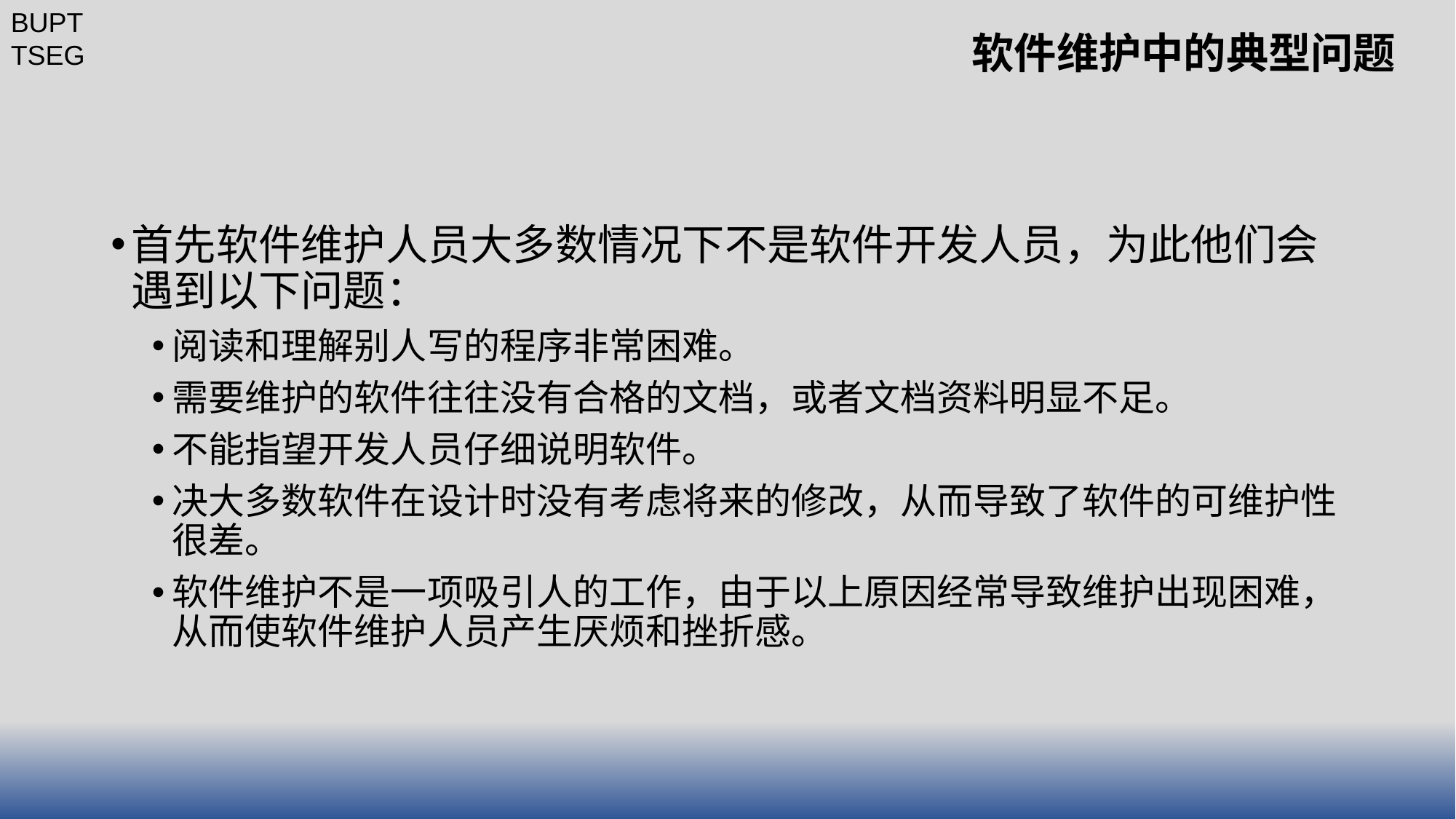

# 软件维护中的典型问题
首先软件维护人员大多数情况下不是软件开发人员，为此他们会遇到以下问题：
阅读和理解别人写的程序非常困难。
需要维护的软件往往没有合格的文档，或者文档资料明显不足。
不能指望开发人员仔细说明软件。
决大多数软件在设计时没有考虑将来的修改，从而导致了软件的可维护性很差。
软件维护不是一项吸引人的工作，由于以上原因经常导致维护出现困难，从而使软件维护人员产生厌烦和挫折感。